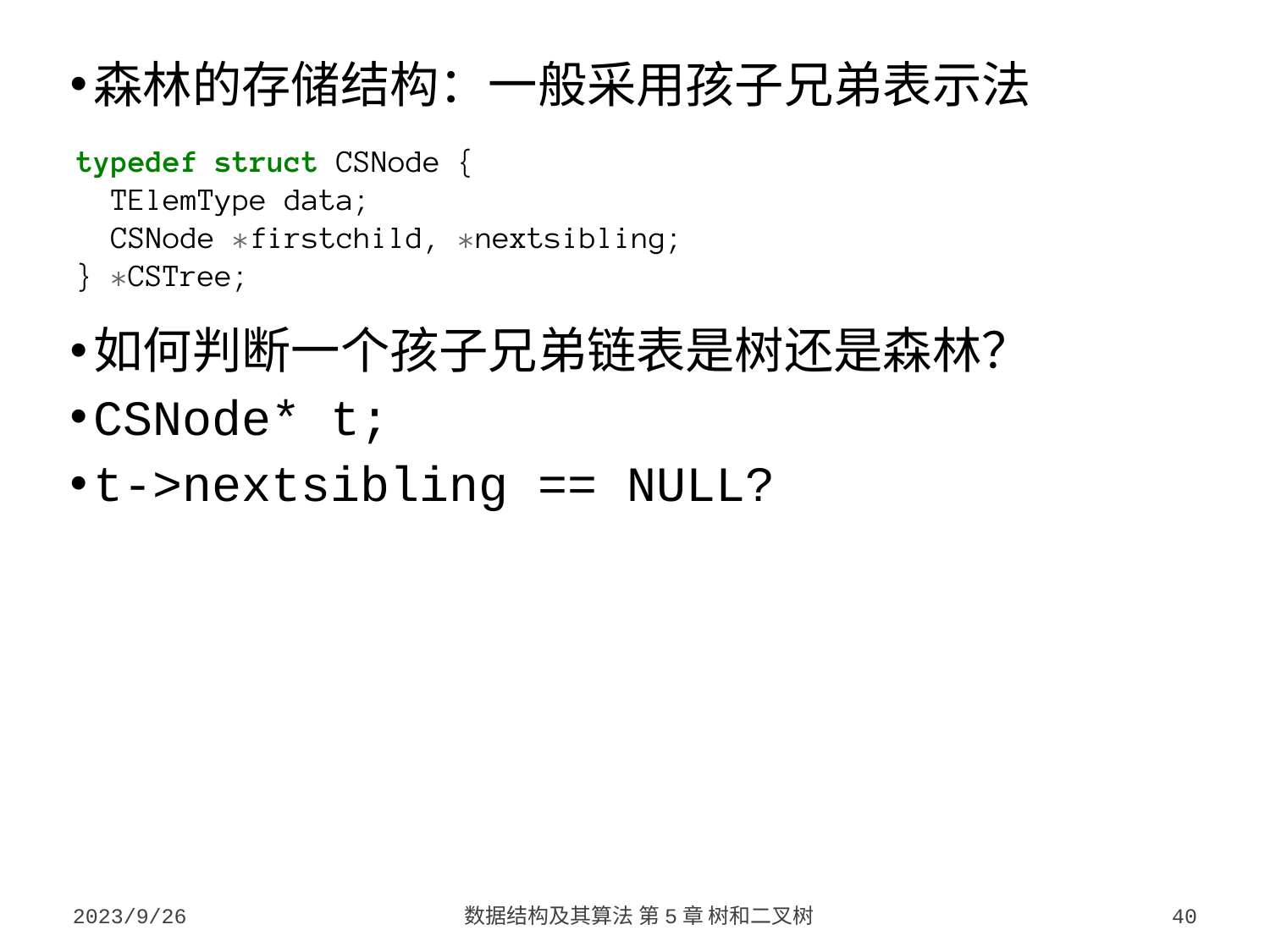

森林的存储结构：一般采用孩子兄弟表示法

如何判断一个孩子兄弟链表是树还是森林？
CSNode* t;
t->nextsibling == NULL?
typedef struct CSNode {
  TElemType data;
  CSNode *firstchild, *nextsibling;
} *CSTree;
2023/9/26
数据结构及其算法 第5章 树和二叉树
40